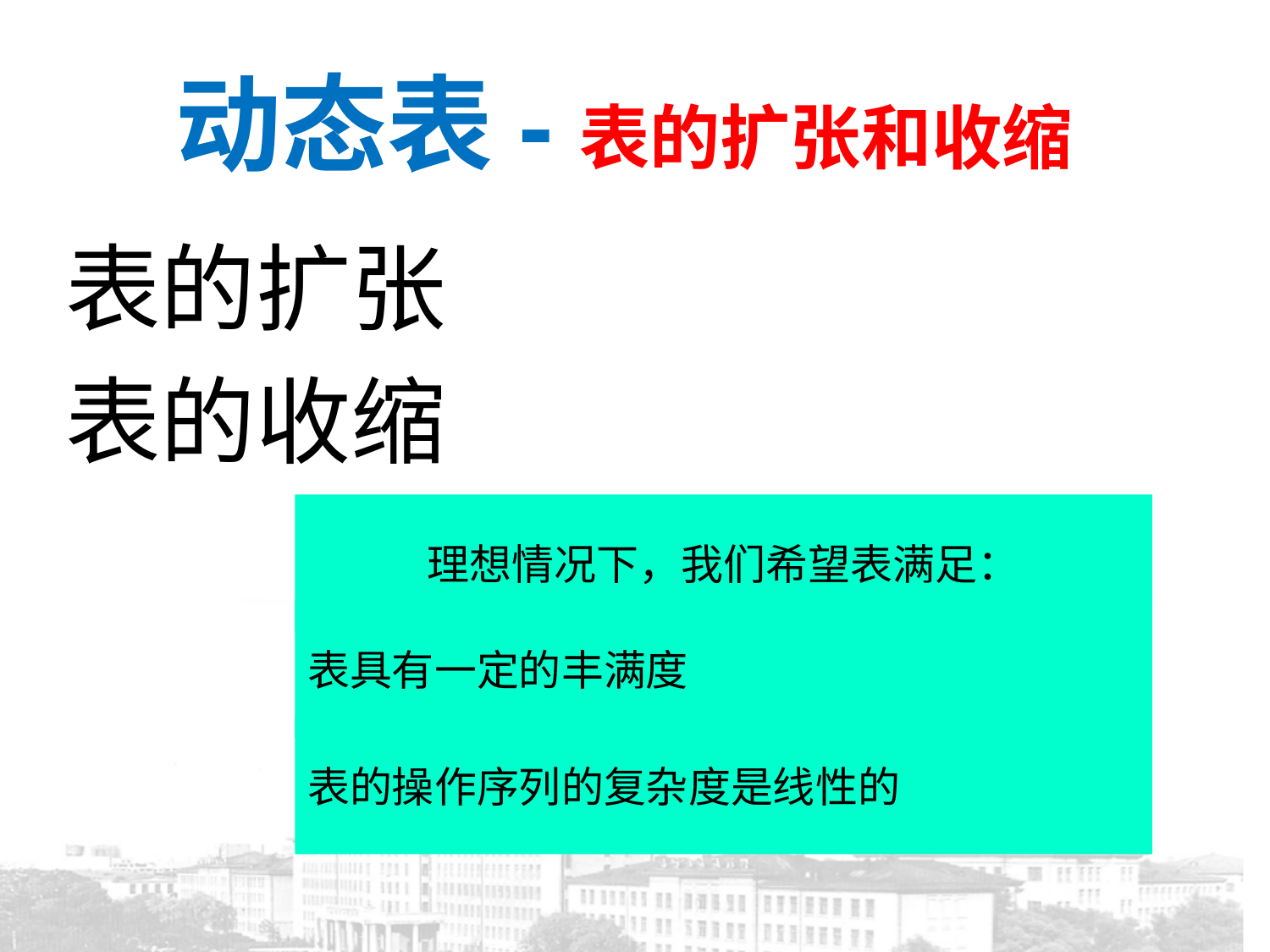

# 动态表-表的扩张和收缩
表的扩张
表的收缩
理想情况下，我们希望表满足：
表具有一定的丰满度
表的操作序列的复杂度是线性的